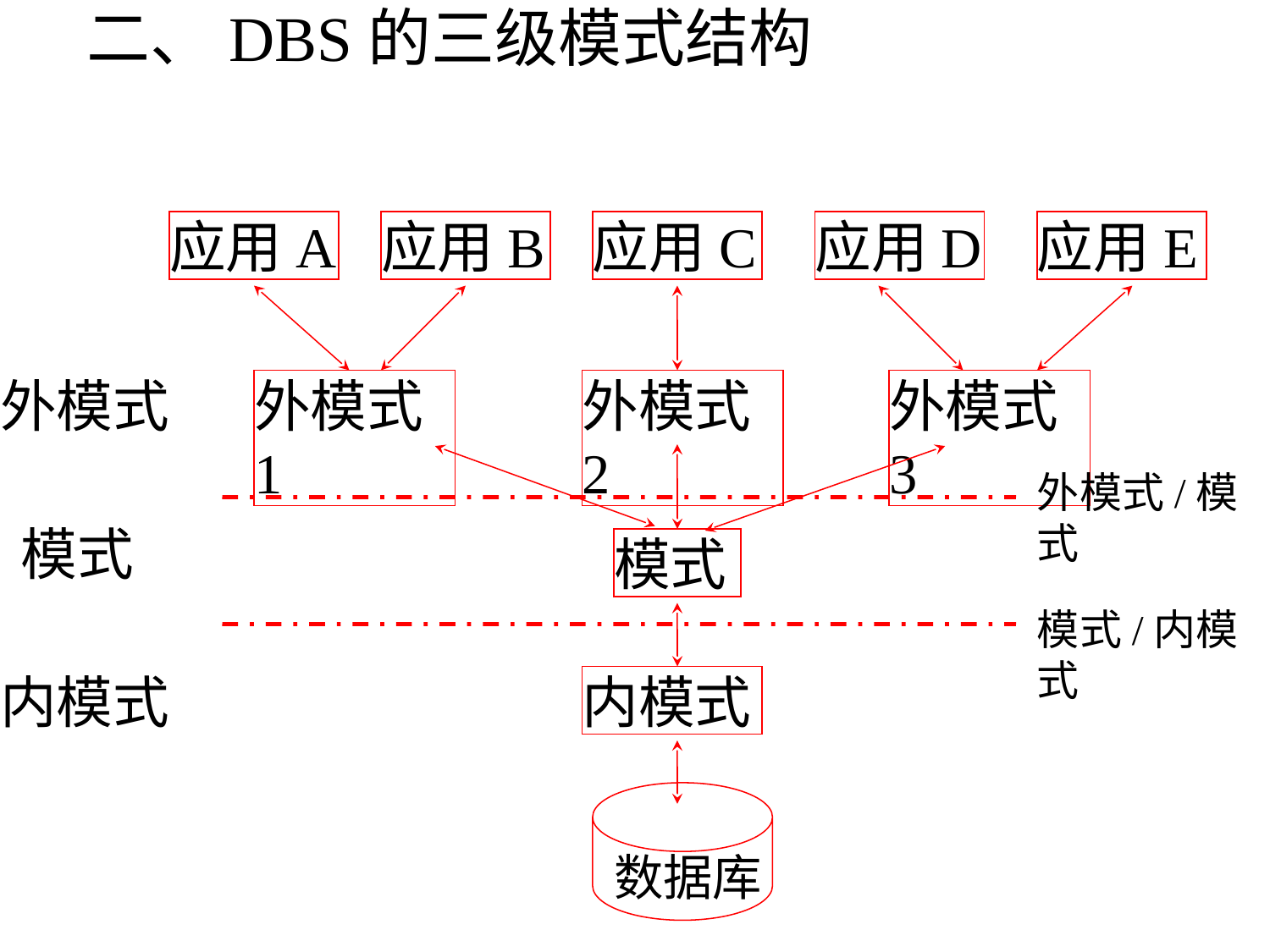

二、DBS的三级模式结构
应用A
应用B
应用C
应用D
应用E

外模式
外模式1
外模式2
外模式3

外模式/模式

模式
模式

模式/内模式

内模式
内模式

数据库